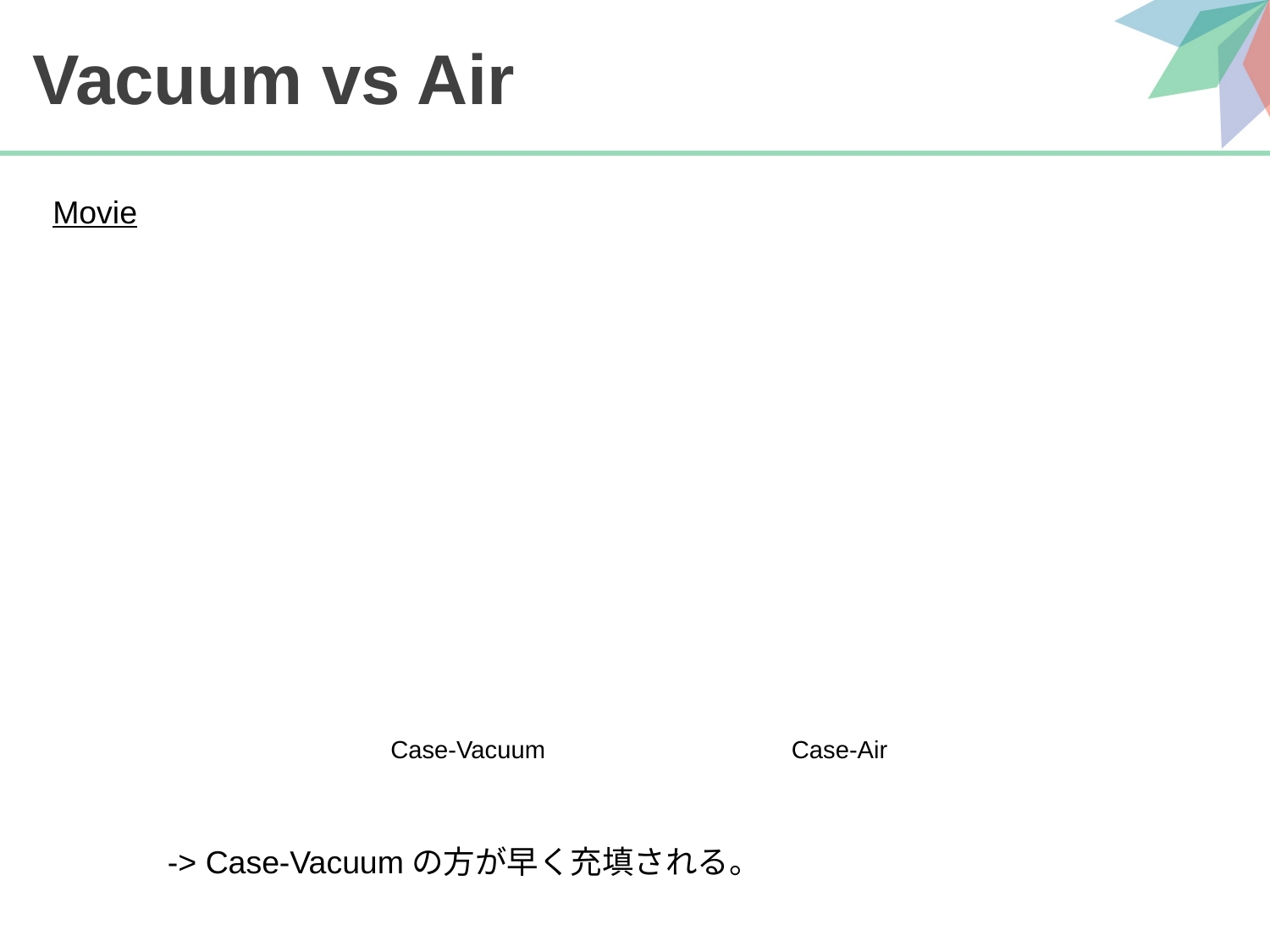

# Vacuum vs Air

Movie
Case-Air
Case-Vacuum
-> Case-Vacuumの方が早く充填される。